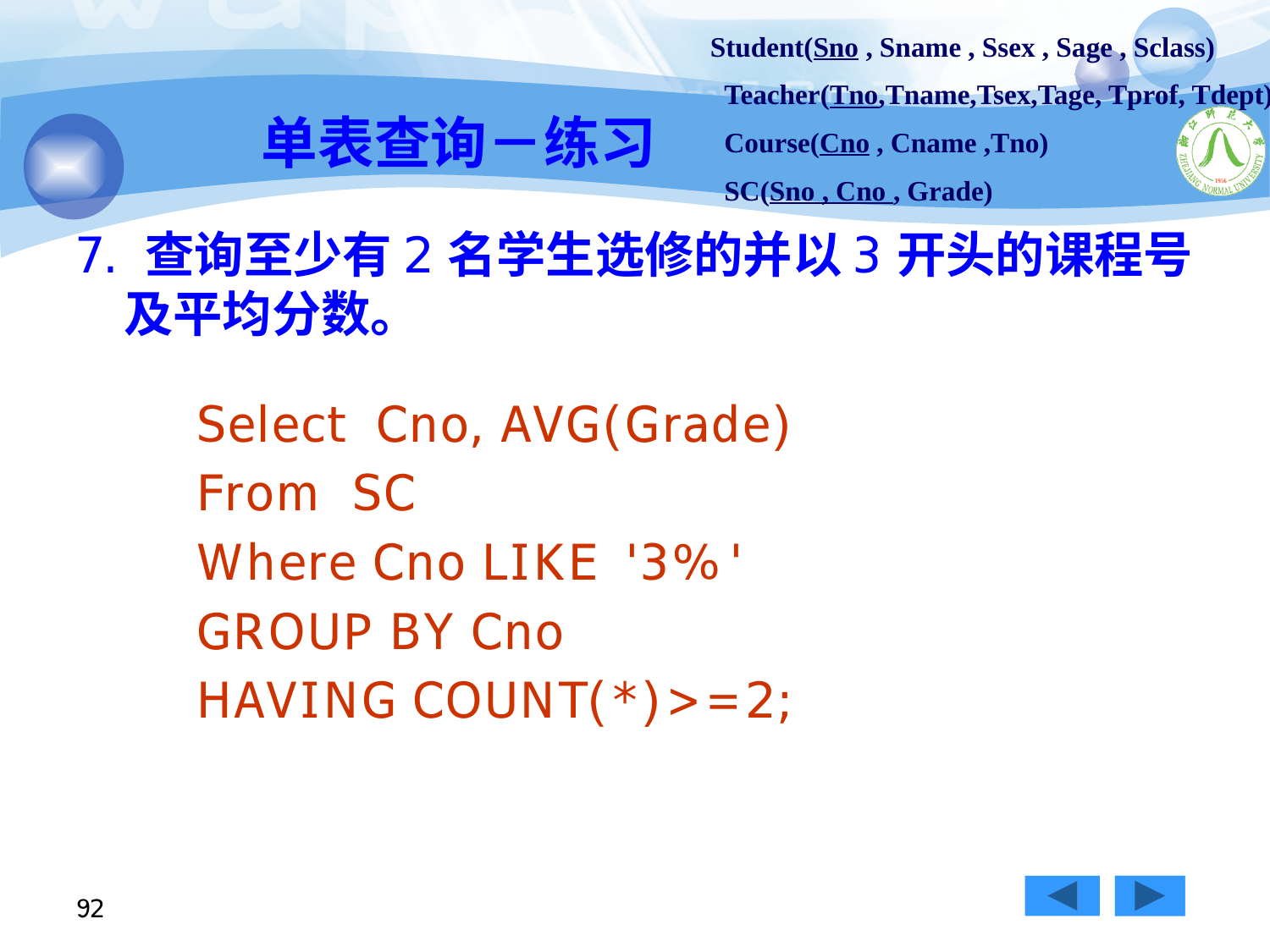

Student(Sno , Sname , Ssex , Sage , Sclass)
  Teacher(Tno,Tname,Tsex,Tage, Tprof, Tdept)
  Course(Cno , Cname ,Tno)
  SC(Sno , Cno , Grade)
# 单表查询－练习
7. 查询至少有2名学生选修的并以3开头的课程号及平均分数。
Select  Cno, AVG(Grade)
From  SC
Where Cno LIKE  '3%'
GROUP BY Cno
HAVING COUNT(*)>=2;
92